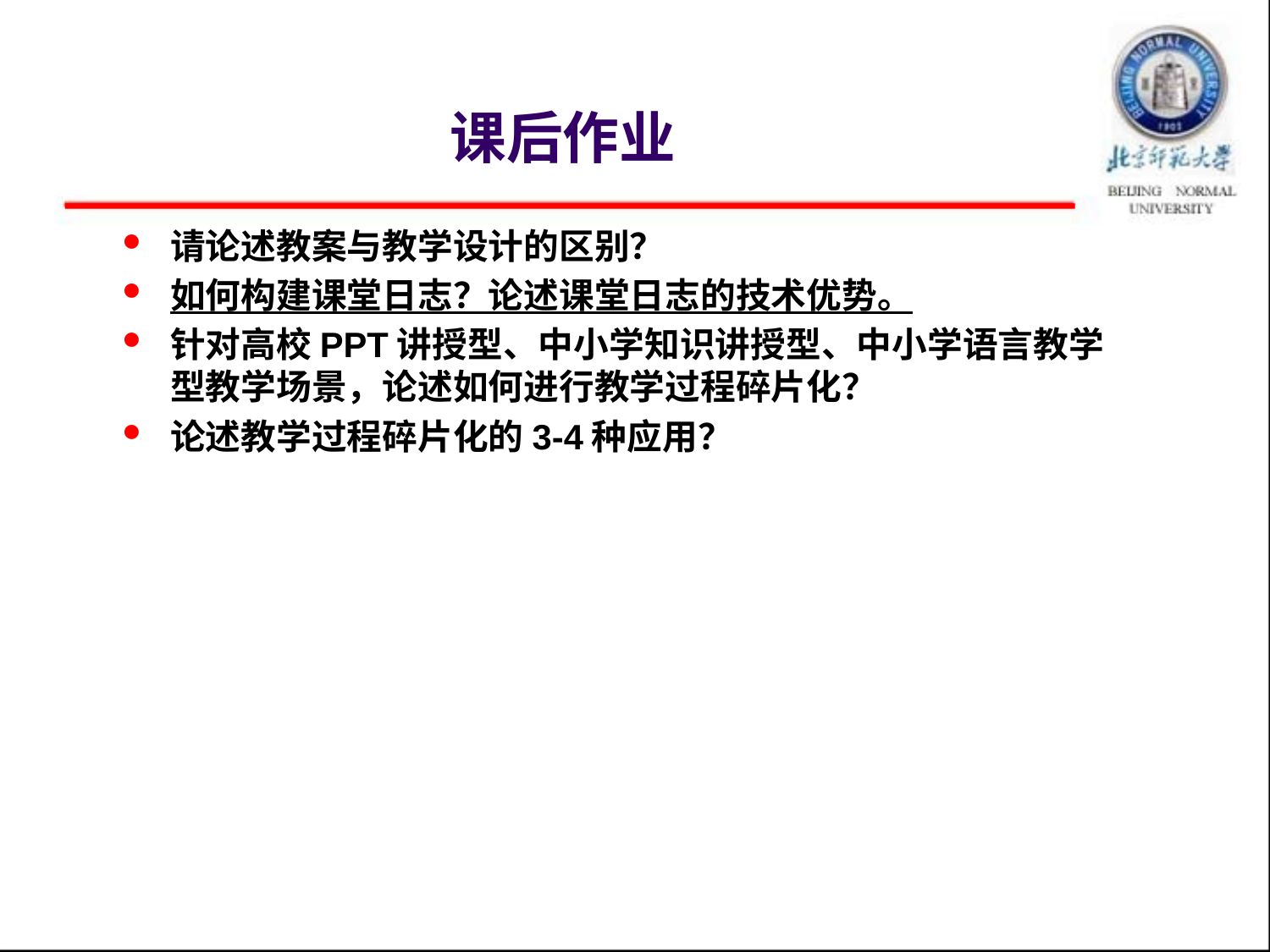

# 课后作业
请论述教案与教学设计的区别？
如何构建课堂日志？论述课堂日志的技术优势。
针对高校PPT讲授型、中小学知识讲授型、中小学语言教学型教学场景，论述如何进行教学过程碎片化？
论述教学过程碎片化的3-4种应用？